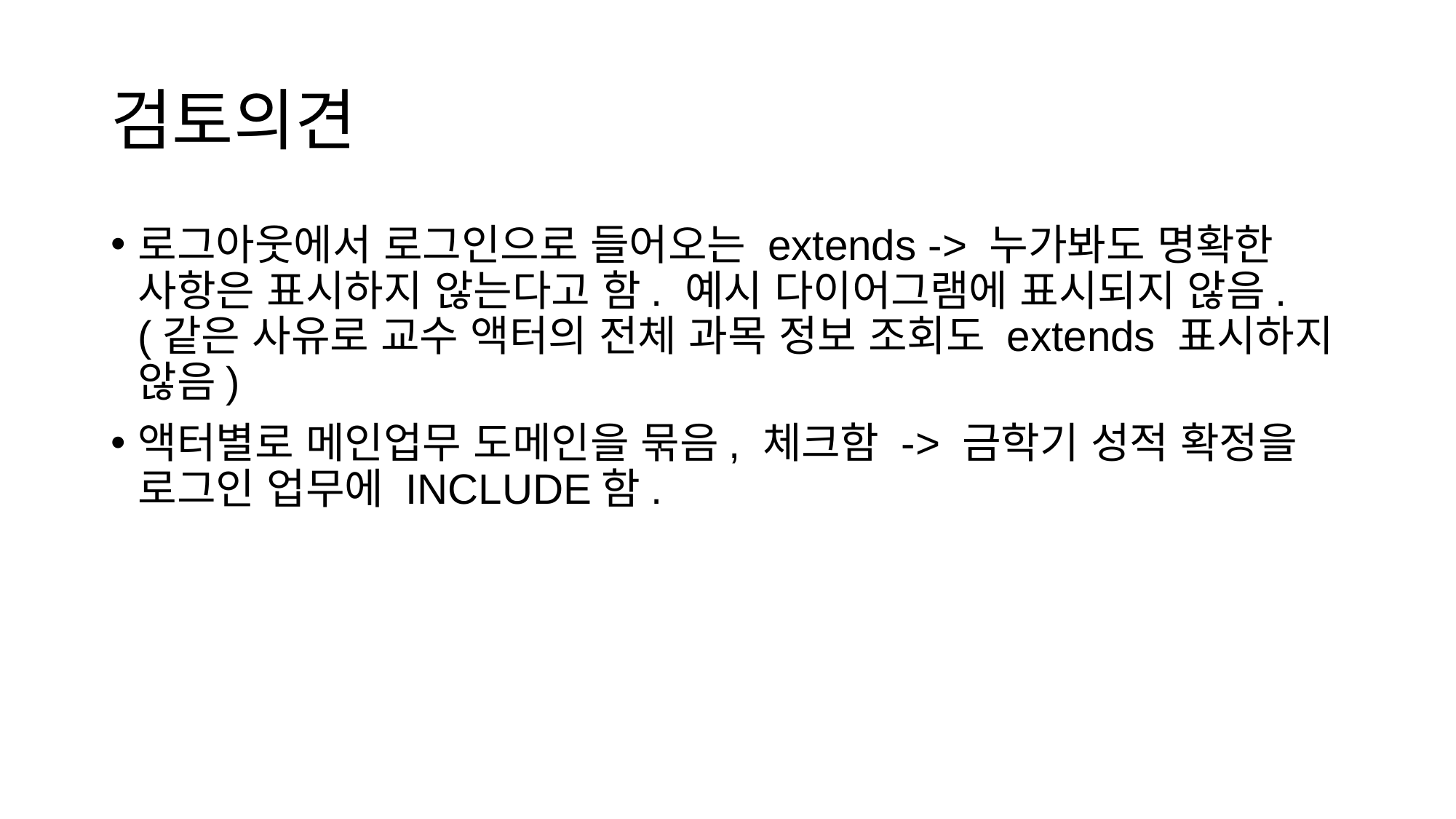

# 검토의견
로그아웃에서 로그인으로 들어오는 extends -> 누가봐도 명확한 사항은 표시하지 않는다고 함. 예시 다이어그램에 표시되지 않음. (같은 사유로 교수 액터의 전체 과목 정보 조회도 extends 표시하지 않음)
액터별로 메인업무 도메인을 묶음, 체크함 -> 금학기 성적 확정을 로그인 업무에 INCLUDE함.